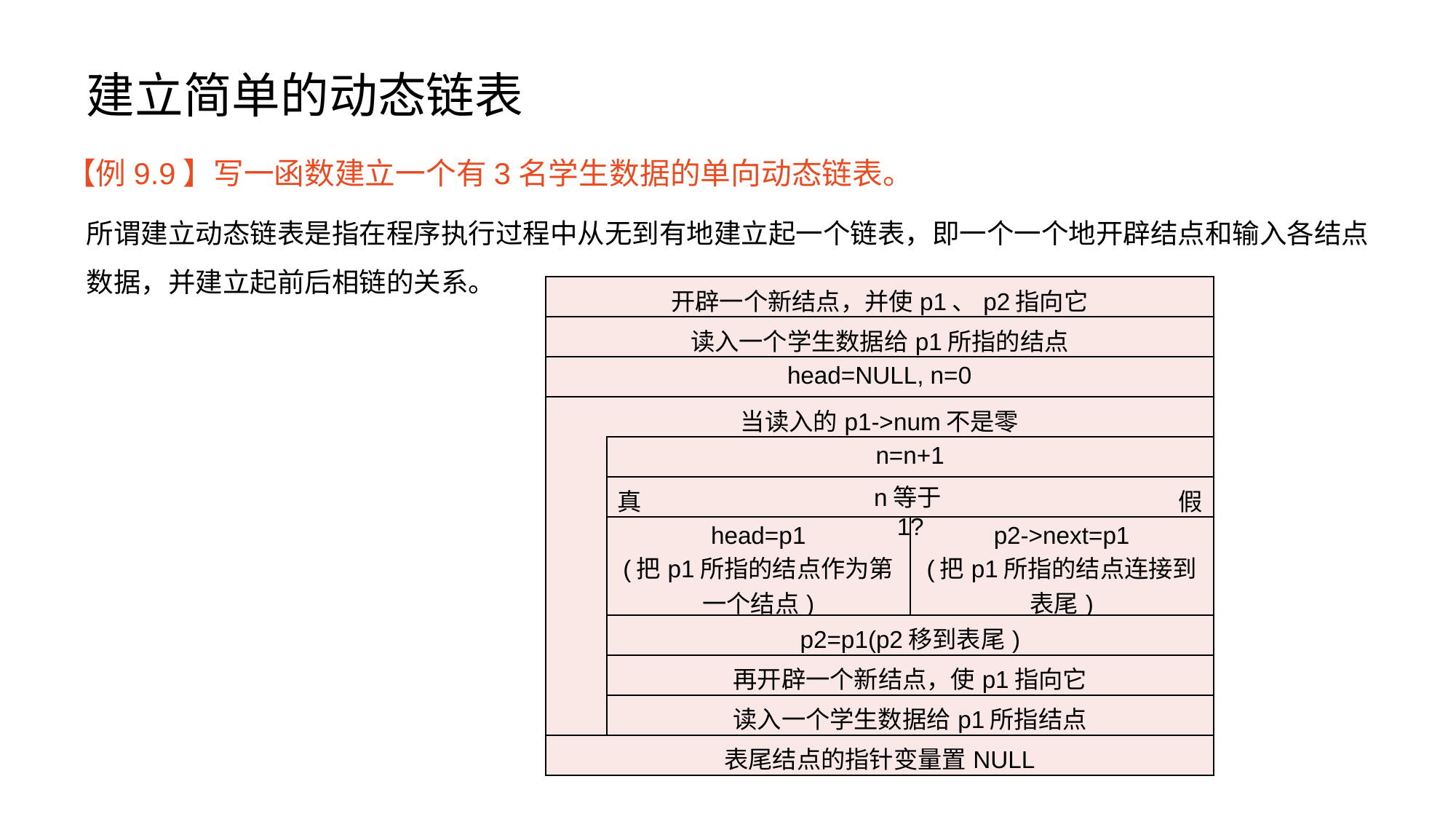

# 建立简单的动态链表
【例9.9】写一函数建立一个有3名学生数据的单向动态链表。
所谓建立动态链表是指在程序执行过程中从无到有地建立起一个链表，即一个一个地开辟结点和输入各结点数据，并建立起前后相链的关系。
| 开辟一个新结点，并使p1、p2指向它 |  |  |
| --- | --- | --- |
| 读入一个学生数据给p1所指的结点 |  |  |
| head=NULL, n=0 |  |  |
| 当读入的p1->num不是零 |  |  |
|  | n=n+1 |  |
|  | 真 | 假 |
|  | head=p1 (把p1所指的结点作为第一个结点) | p2->next=p1 (把p1所指的结点连接到表尾) |
|  | p2=p1(p2移到表尾) |  |
|  | 再开辟一个新结点，使p1指向它 |  |
|  | 读入一个学生数据给p1所指结点 |  |
| 表尾结点的指针变量置NULL |  |  |
n等于1?